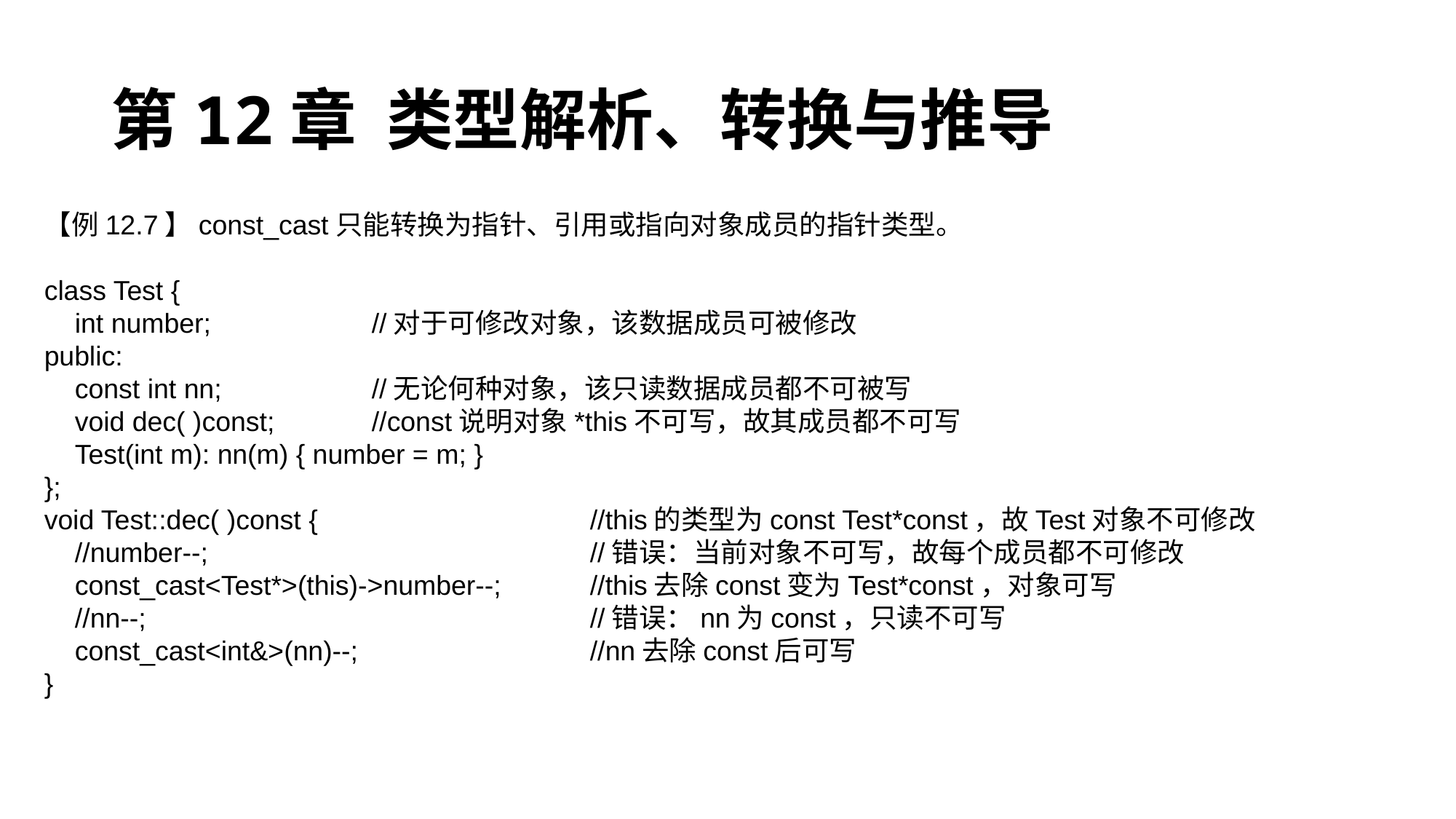

# 第12章  类型解析、转换与推导
【例12.7】const_cast只能转换为指针、引用或指向对象成员的指针类型。

class Test {
    int number;		//对于可修改对象，该数据成员可被修改
public:
    const int nn;		//无论何种对象，该只读数据成员都不可被写
    void dec( )const; 	//const说明对象*this不可写，故其成员都不可写
    Test(int m): nn(m) { number = m; }
};
void Test::dec( )const {			//this的类型为const Test*const，故Test对象不可修改
    //number--;				//错误：当前对象不可写，故每个成员都不可修改
    const_cast<Test*>(this)->number--;	//this去除const变为Test*const，对象可写
    //nn--;					//错误：nn为const，只读不可写
    const_cast<int&>(nn)--;			//nn去除const后可写
}